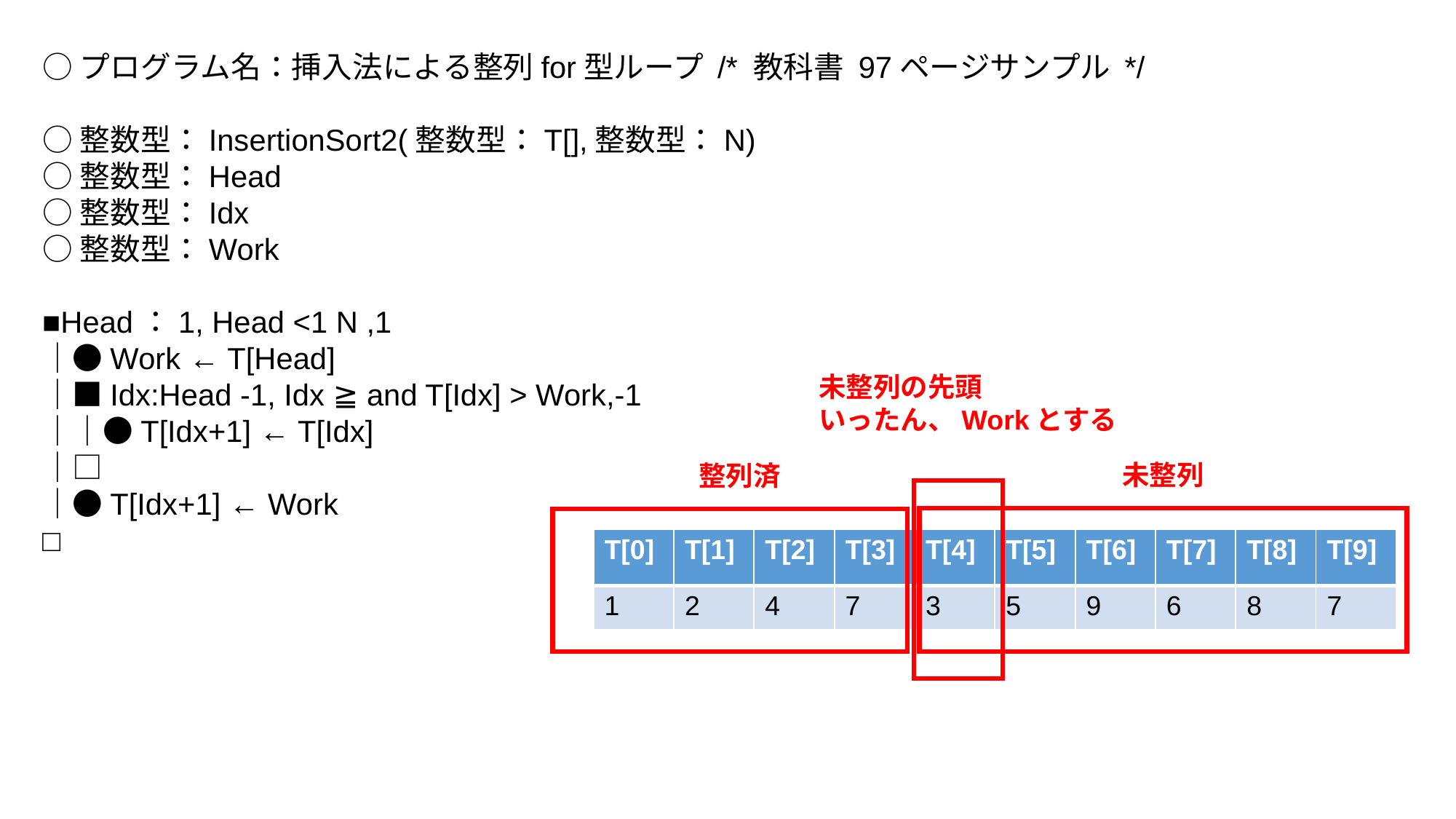

○プログラム名：挿入法による整列for型ループ /* 教科書 97ページサンプル */

○整数型：InsertionSort2(整数型：T[],整数型：N)
○整数型：Head
○整数型：Idx
○整数型：Work

■Head：1, Head <1 N ,1
｜●Work ← T[Head]
｜■Idx:Head -1, Idx ≧ and T[Idx] > Work,-1
｜｜●T[Idx+1] ← T[Idx]
｜□
｜●T[Idx+1] ← Work
□
未整列の先頭
いったん、Workとする
未整列
整列済

| T[0] | T[1] | T[2] | T[3] | T[4] | T[5] | T[6] | T[7] | T[8] | T[9] |
| --- | --- | --- | --- | --- | --- | --- | --- | --- | --- |
| 1 | 2 | 4 | 7 | 3 | 5 | 9 | 6 | 8 | 7 |